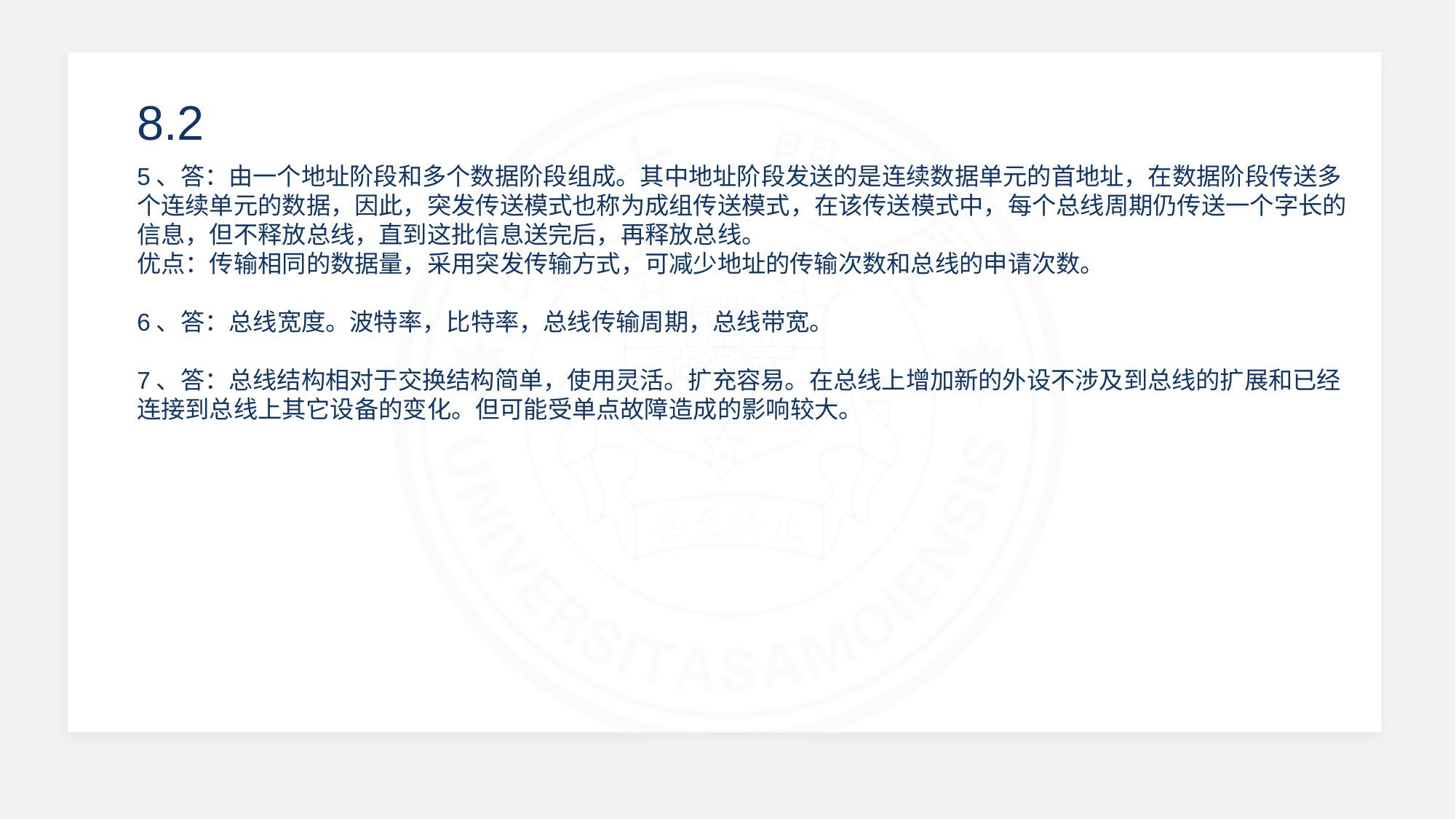

8.2
5、答：由一个地址阶段和多个数据阶段组成。其中地址阶段发送的是连续数据单元的首地址，在数据阶段传送多个连续单元的数据，因此，突发传送模式也称为成组传送模式，在该传送模式中，每个总线周期仍传送一个字长的信息，但不释放总线，直到这批信息送完后，再释放总线。
优点：传输相同的数据量，采用突发传输方式，可减少地址的传输次数和总线的申请次数。

6、答：总线宽度。波特率，比特率，总线传输周期，总线带宽。

7、答：总线结构相对于交换结构简单，使用灵活。扩充容易。在总线上增加新的外设不涉及到总线的扩展和已经连接到总线上其它设备的变化。但可能受单点故障造成的影响较大。